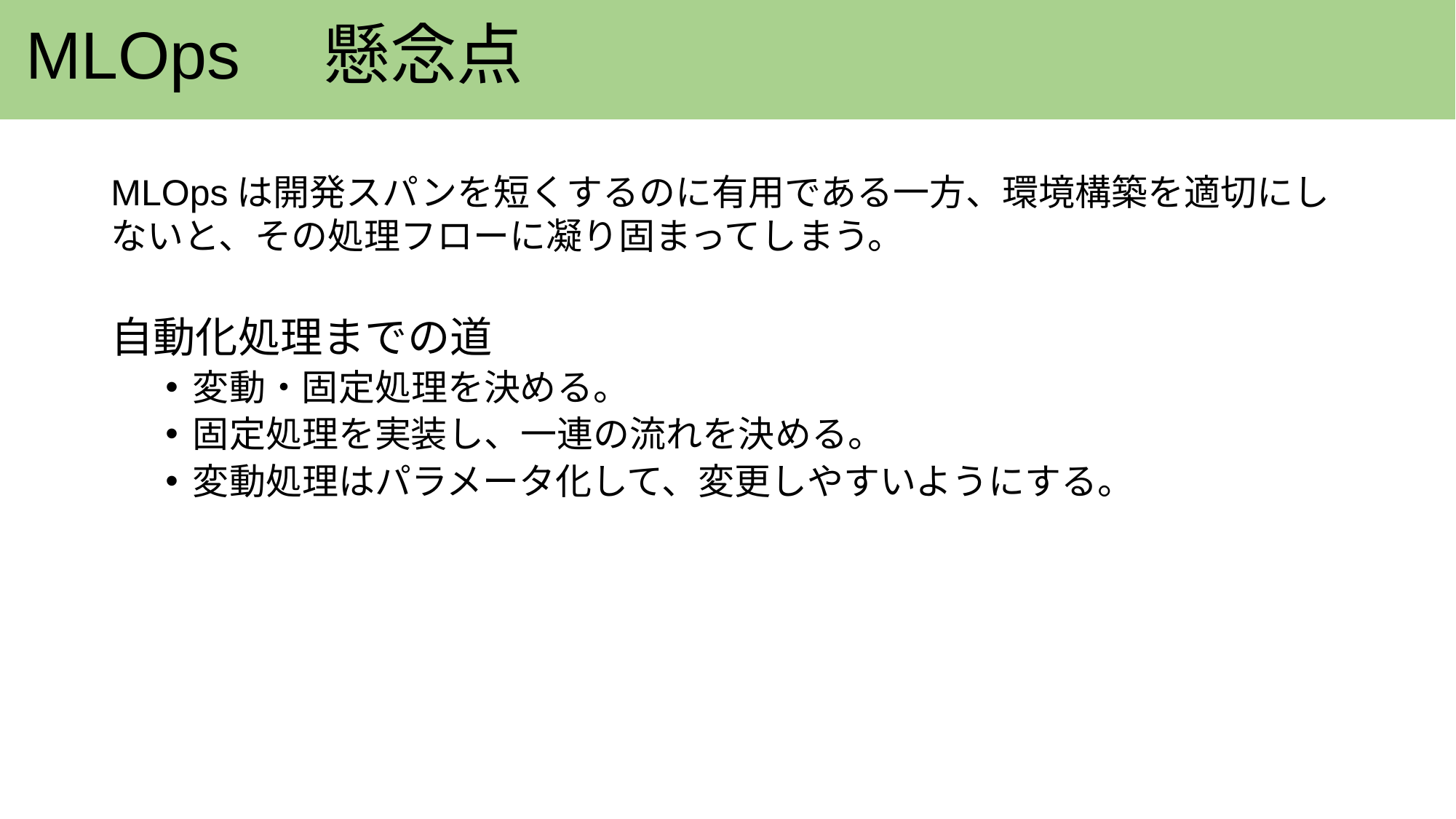

# MLOps　懸念点
MLOpsは開発スパンを短くするのに有用である一方、環境構築を適切にしないと、その処理フローに凝り固まってしまう。
自動化処理までの道
変動・固定処理を決める。
固定処理を実装し、一連の流れを決める。
変動処理はパラメータ化して、変更しやすいようにする。